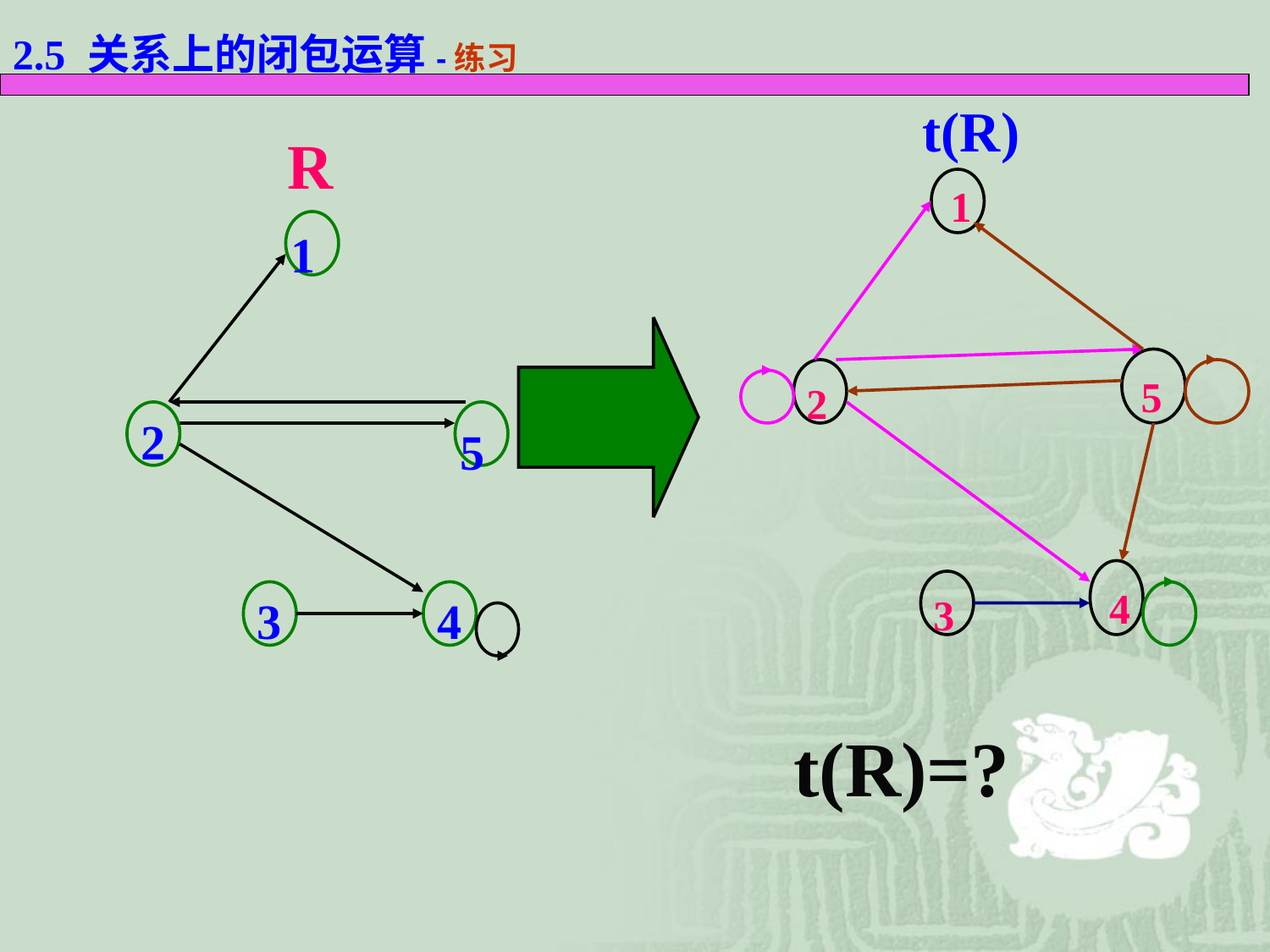

2.5 关系上的闭包运算-练习
t(R)

R
1

1

5
2

2

5

4
3
4
3

t(R)=?